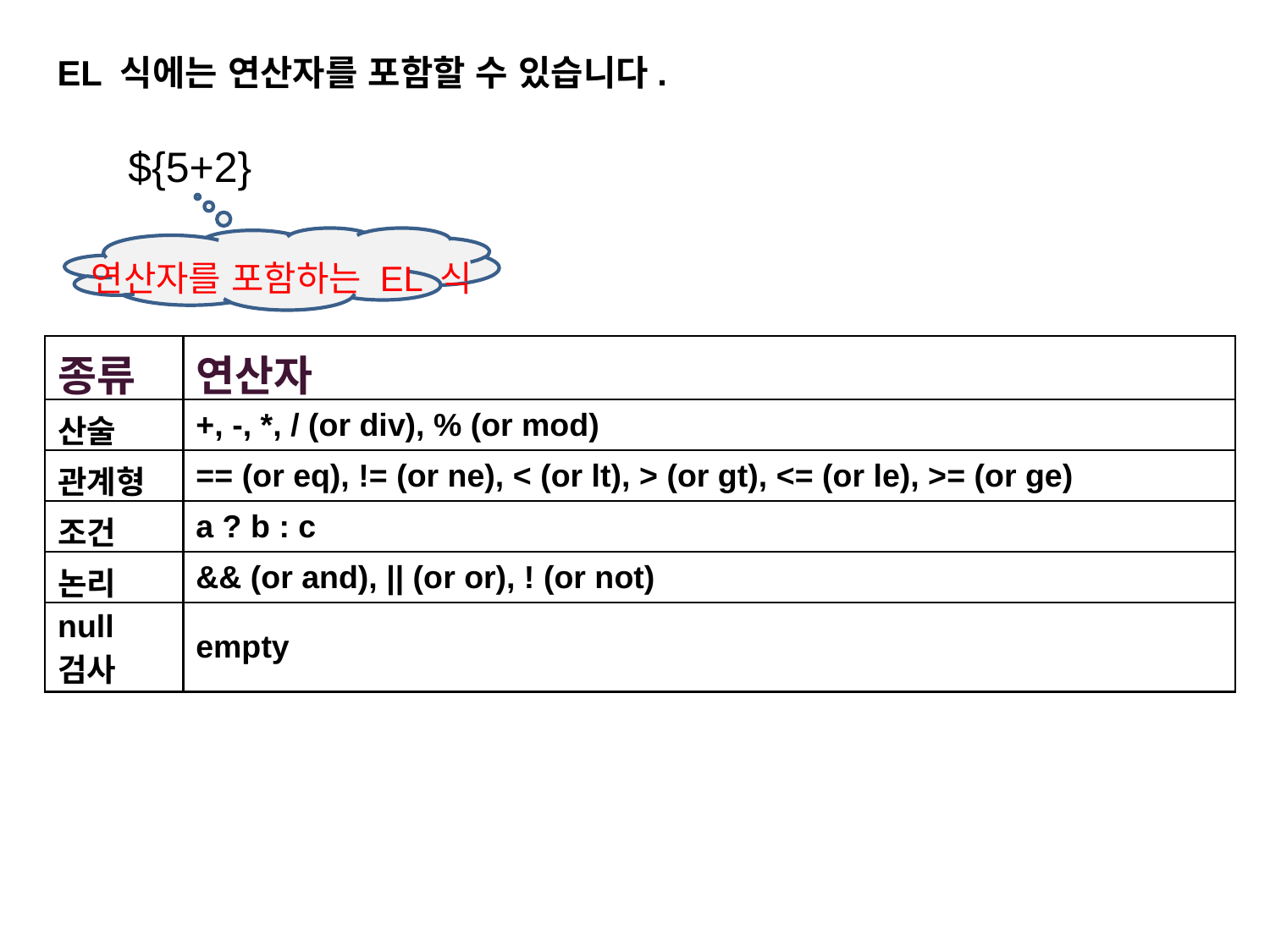

EL 식에는 연산자를 포함할 수 있습니다.
${5+2}

연산자를 포함하는 EL 식
| 종류 | 연산자 |
| --- | --- |
| 산술 | +, -, \*, / (or div), % (or mod) |
| 관계형 | == (or eq), != (or ne), < (or lt), > (or gt), <= (or le), >= (or ge) |
| 조건 | a ? b : c |
| 논리 | && (or and), || (or or), ! (or not) |
| null 검사 | empty |